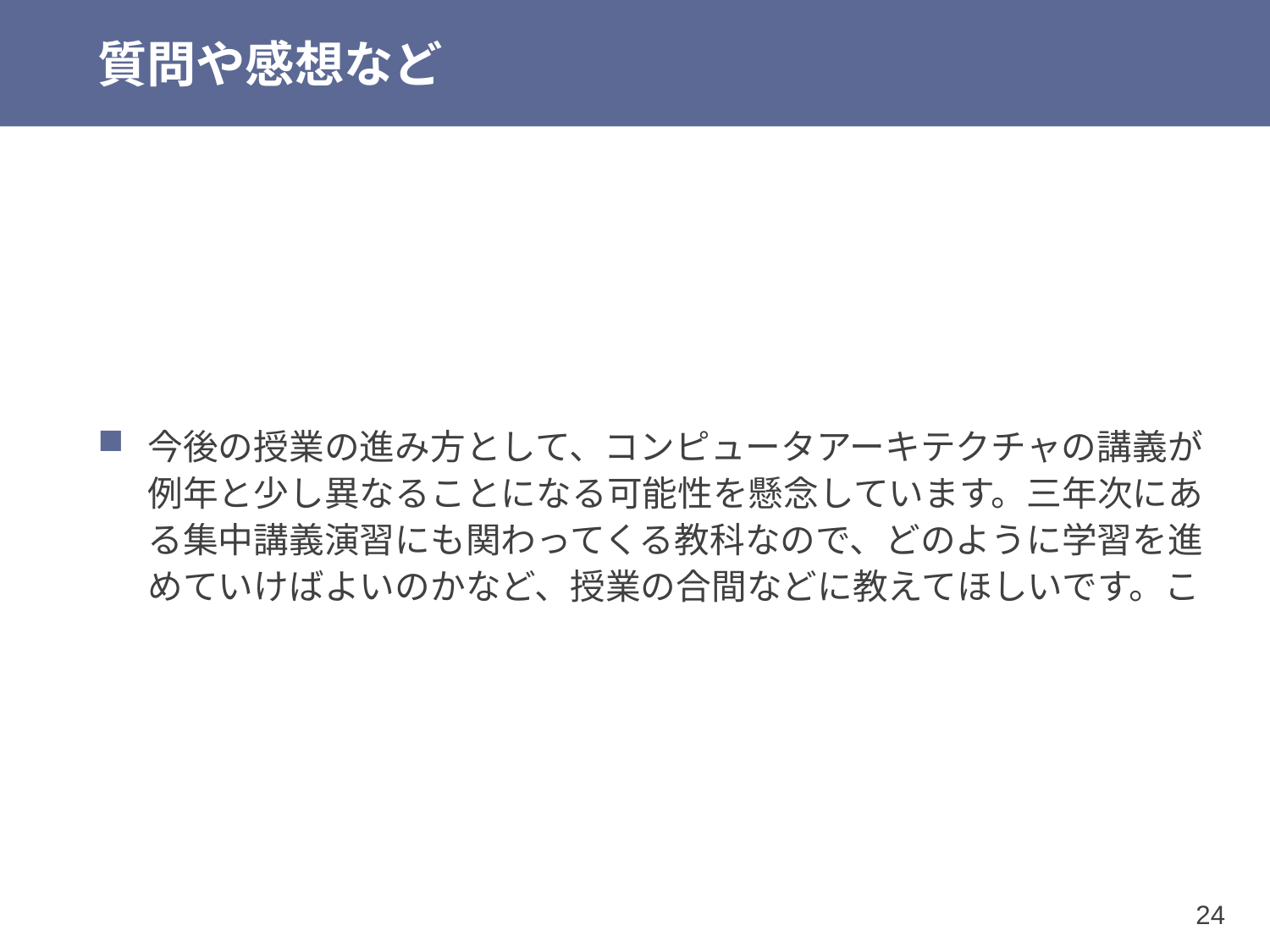

# 質問や感想など
今後の授業の進み方として、コンピュータアーキテクチャの講義が例年と少し異なることになる可能性を懸念しています。三年次にある集中講義演習にも関わってくる教科なので、どのように学習を進めていけばよいのかなど、授業の合間などに教えてほしいです。こ